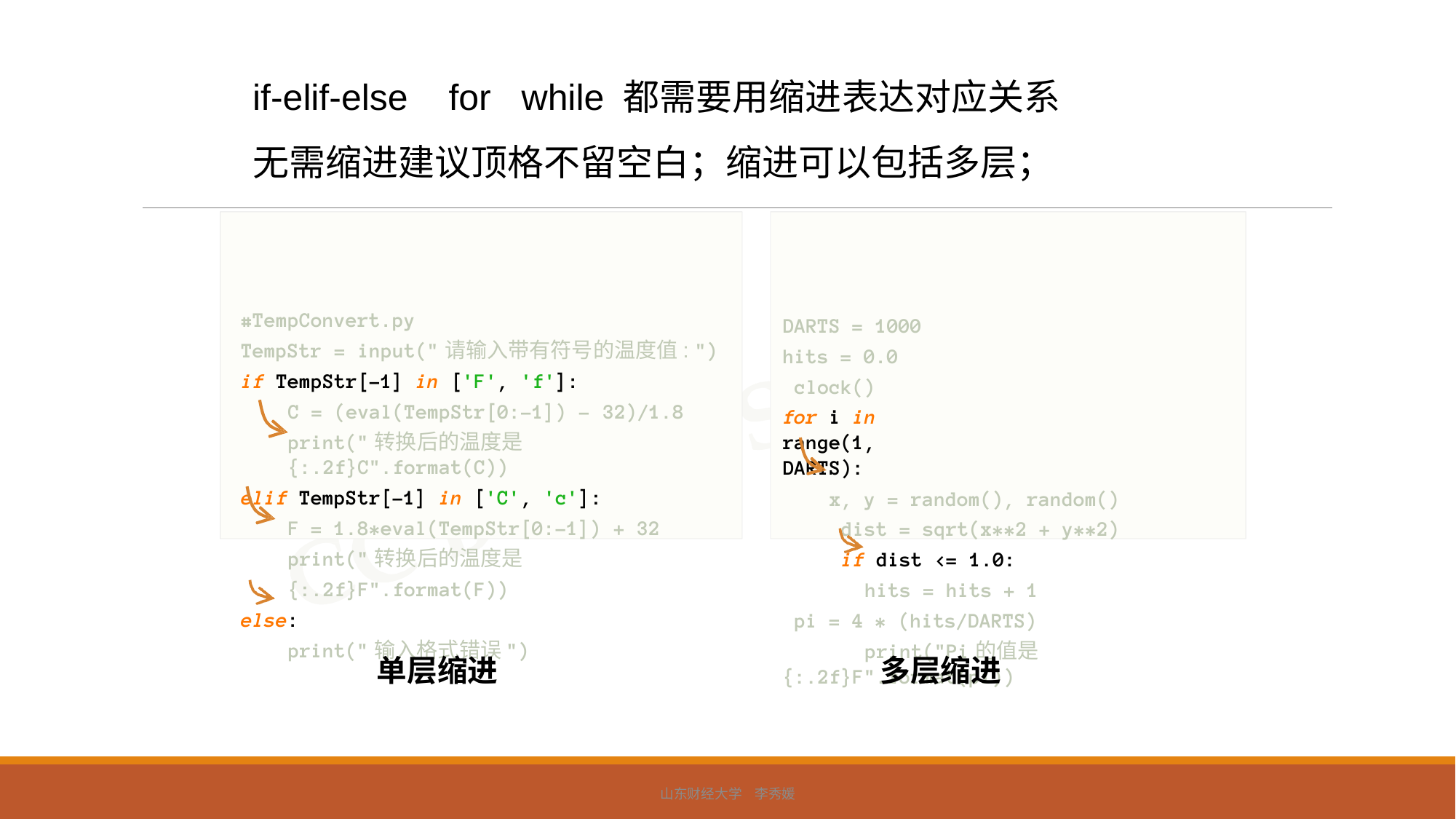

if-elif-else    for   while 都需要用缩进表达对应关系
无需缩进建议顶格不留空白；缩进可以包括多层；

#TempConvert.py
TempStr = input("请输入带有符号的温度值: ")
if TempStr[-1] in ['F', 'f']:
C = (eval(TempStr[0:-1]) - 32)/1.8
print("转换后的温度是{:.2f}C".format(C))
elif TempStr[-1] in ['C', 'c']:
F = 1.8*eval(TempStr[0:-1]) + 32  print("转换后的温度是{:.2f}F".format(F))
else:
print("输入格式错误")
DARTS = 1000
hits = 0.0  clock()
for i in range(1, DARTS):
x, y = random(), random()  dist = sqrt(x**2 + y**2)  if dist <= 1.0:
hits = hits + 1  pi = 4 * (hits/DARTS)
print("Pi的值是 {:.2f}F".format(pi))

单层缩进
多层缩进
山东财经大学   李秀媛